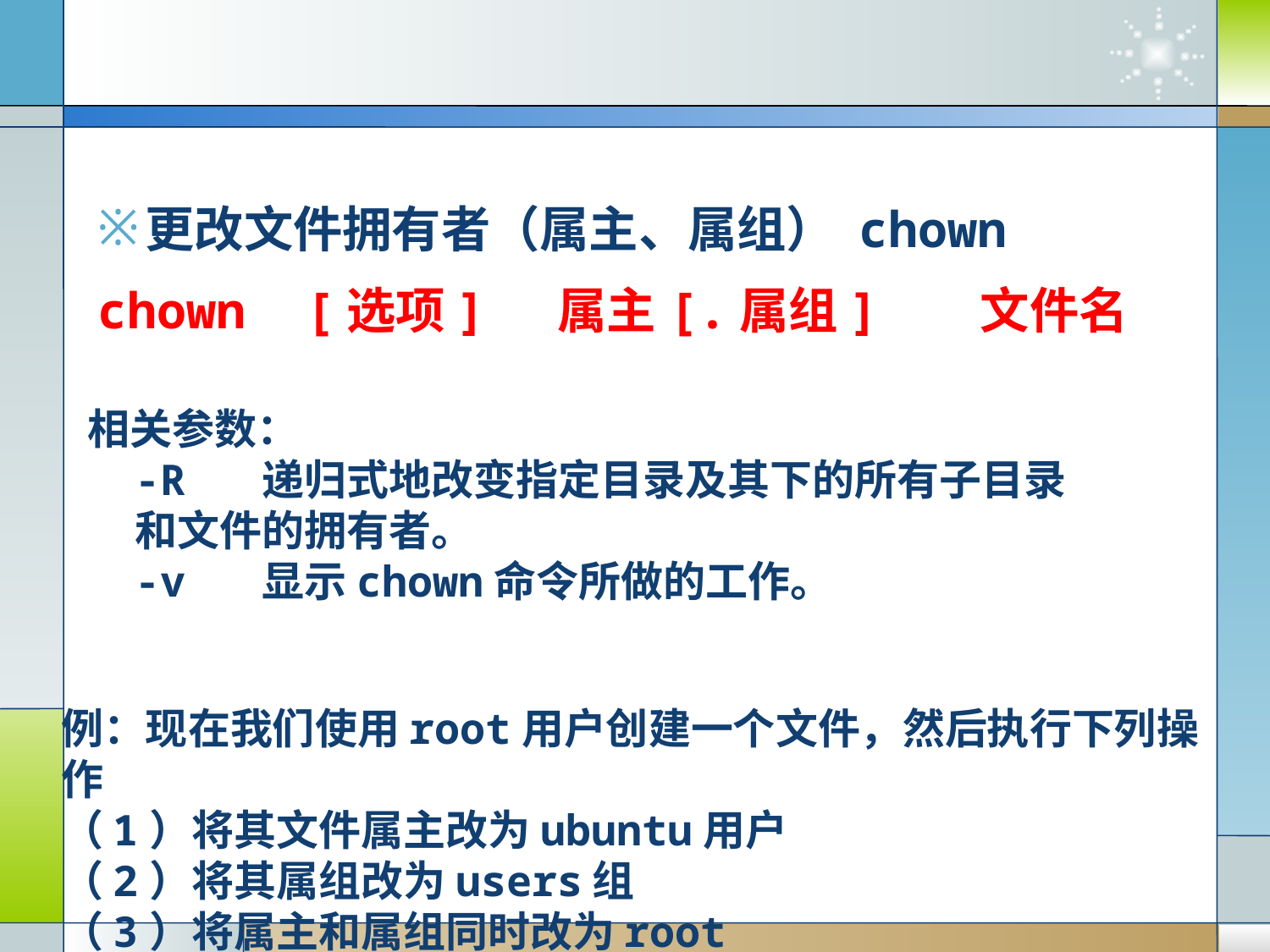

#
更改文件拥有者（属主、属组） chown
chown  [选项]  属主[.属组]   文件名
相关参数：
	-R 	递归式地改变指定目录及其下的所有子目录和文件的拥有者。
	-v 	显示chown命令所做的工作。
例：现在我们使用root用户创建一个文件，然后执行下列操作
（1）将其文件属主改为ubuntu用户
（2）将其属组改为users组
（3）将属主和属组同时改为root
61